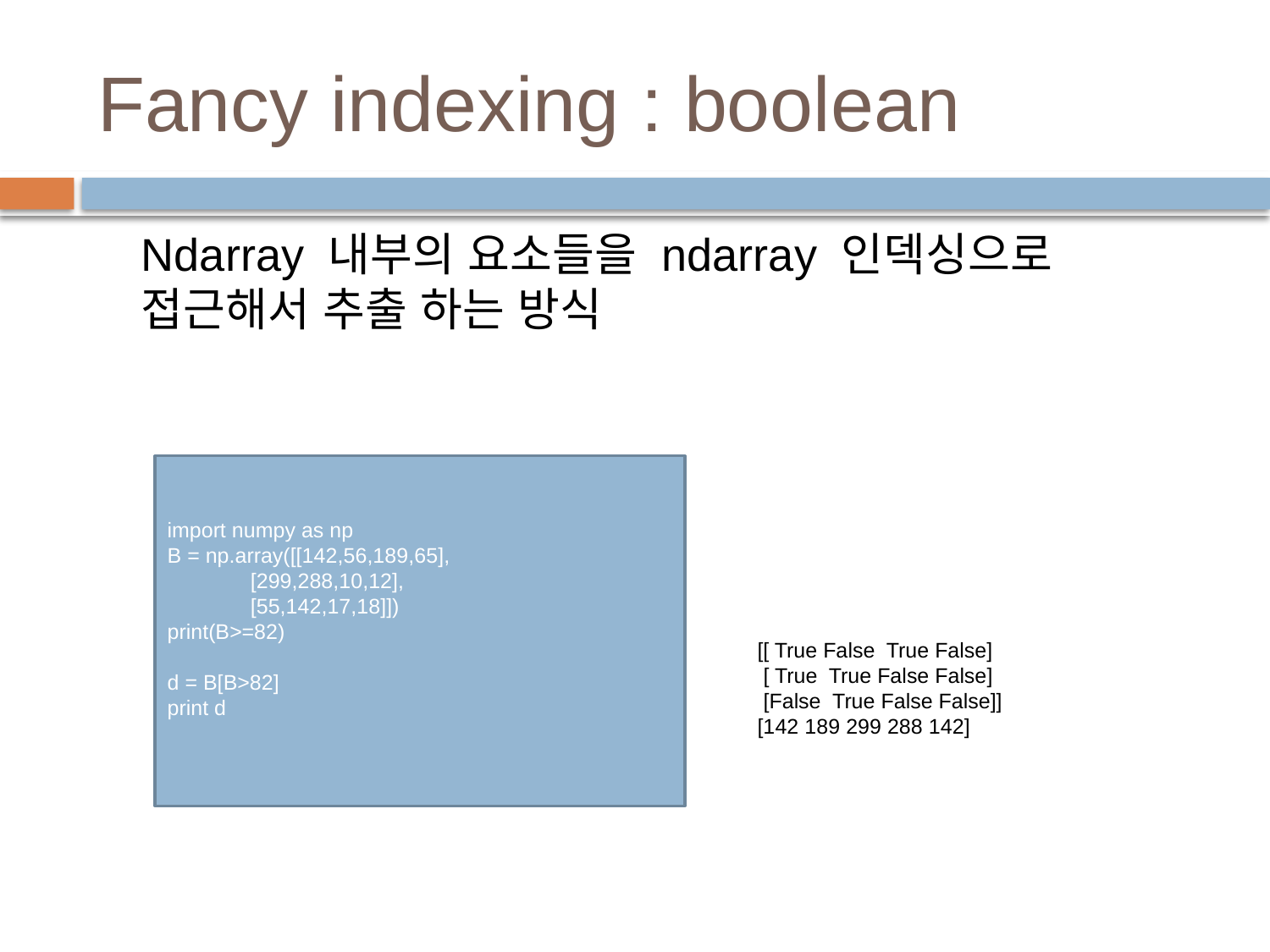

# Fancy indexing : boolean
Ndarray 내부의 요소들을 ndarray 인덱싱으로 접근해서 추출 하는 방식
import numpy as np
B = np.array([[142,56,189,65],
              [299,288,10,12],
              [55,142,17,18]])
print(B>=82)

d = B[B>82]
print d

[[ True False  True False]
 [ True  True False False]
 [False  True False False]]
[142 189 299 288 142]